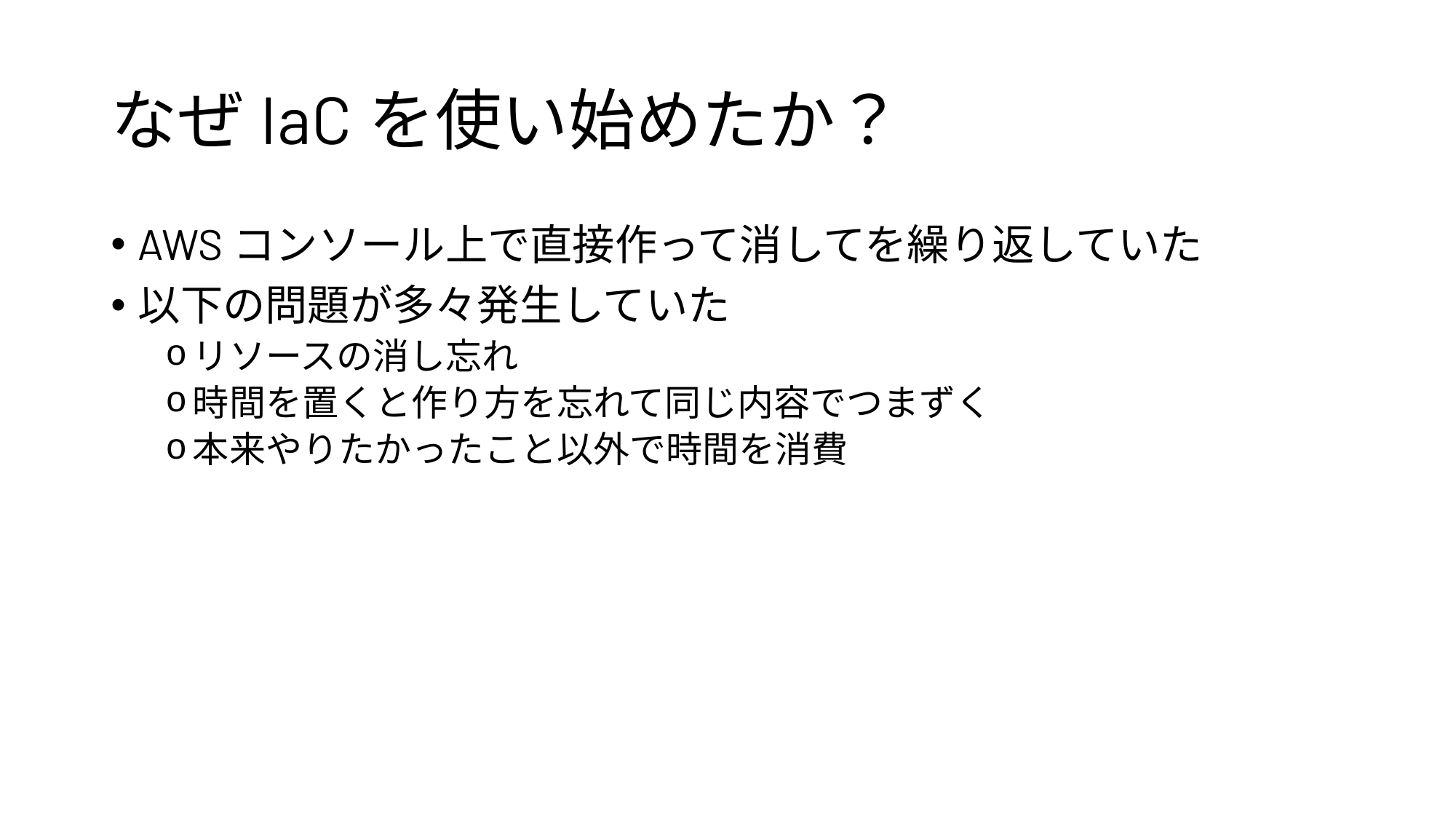

# なぜIaCを使い始めたか？
AWSコンソール上で直接作って消してを繰り返していた
以下の問題が多々発生していた
リソースの消し忘れ
時間を置くと作り方を忘れて同じ内容でつまずく
本来やりたかったこと以外で時間を消費